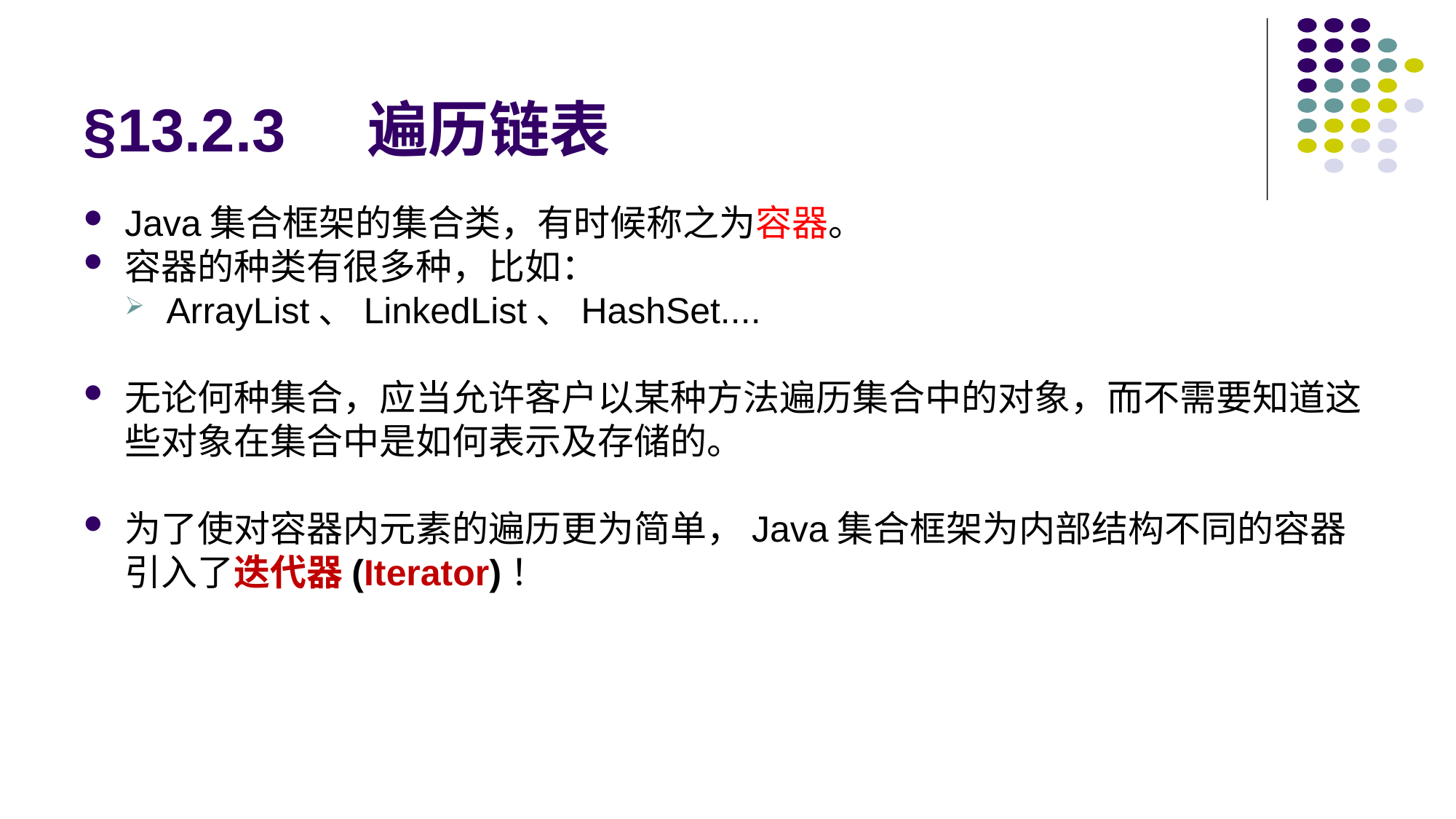

# §13.2.3    遍历链表
Java集合框架的集合类，有时候称之为容器。
容器的种类有很多种，比如：
ArrayList、LinkedList、HashSet....

无论何种集合，应当允许客户以某种方法遍历集合中的对象，而不需要知道这些对象在集合中是如何表示及存储的。

为了使对容器内元素的遍历更为简单，Java集合框架为内部结构不同的容器引入了迭代器(Iterator)！
27